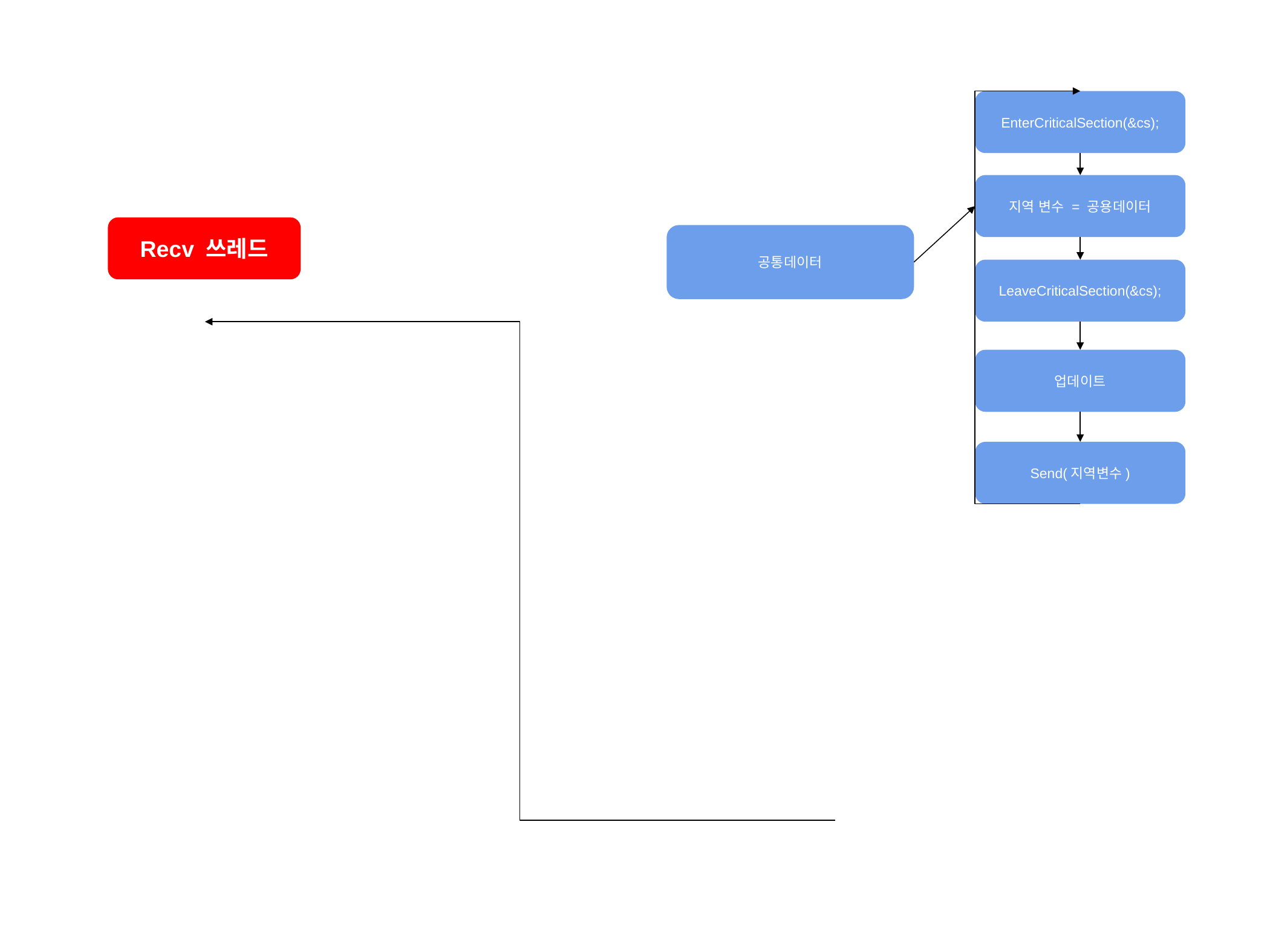

EnterCriticalSection(&cs);
지역 변수 = 공용데이터
Recv 쓰레드
공통데이터
LeaveCriticalSection(&cs);
업데이트
Send(지역변수)